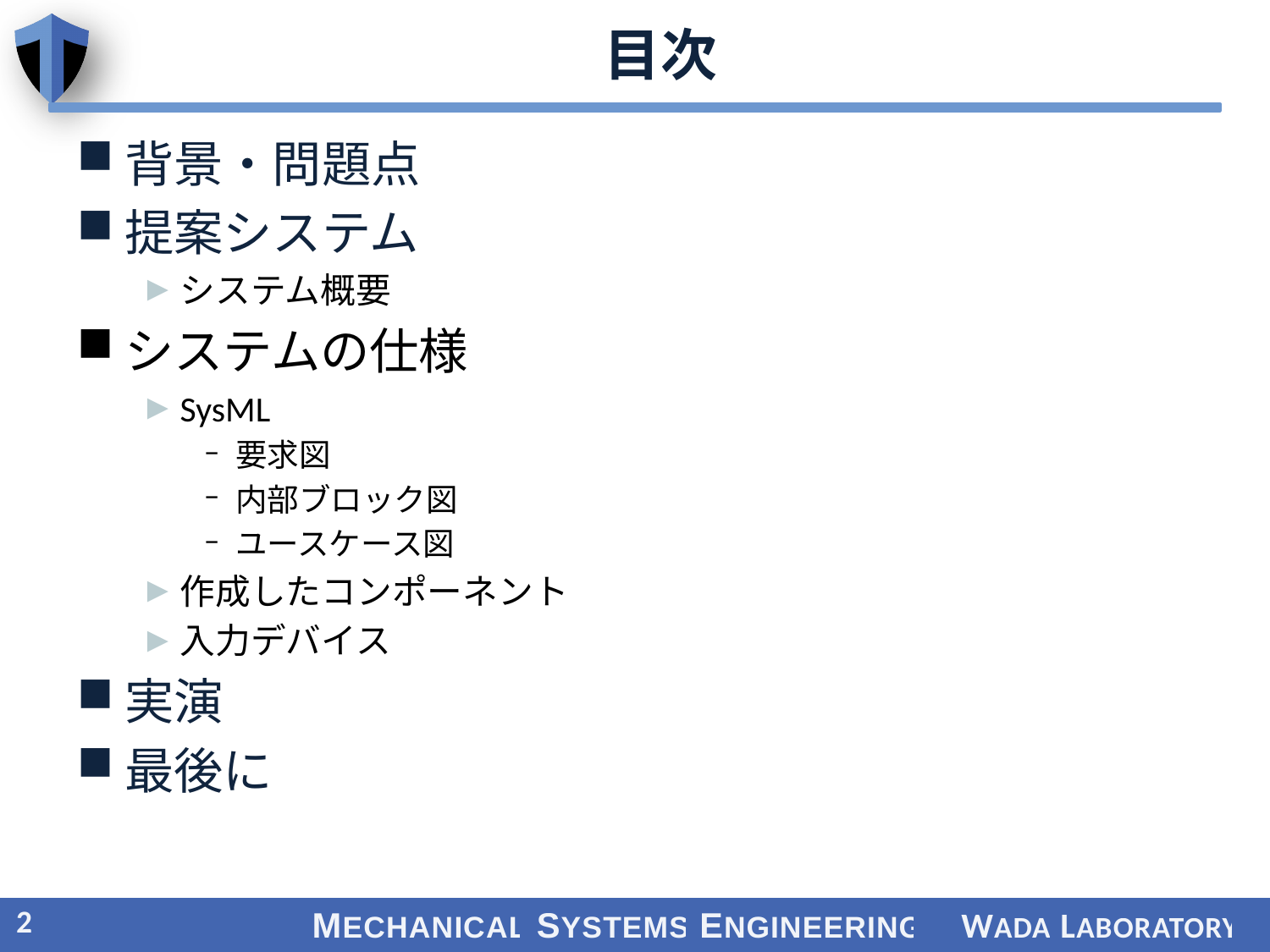

# 目次
背景・問題点
提案システム
システム概要
システムの仕様
SysML
要求図
内部ブロック図
ユースケース図
作成したコンポーネント
入力デバイス
実演
最後に